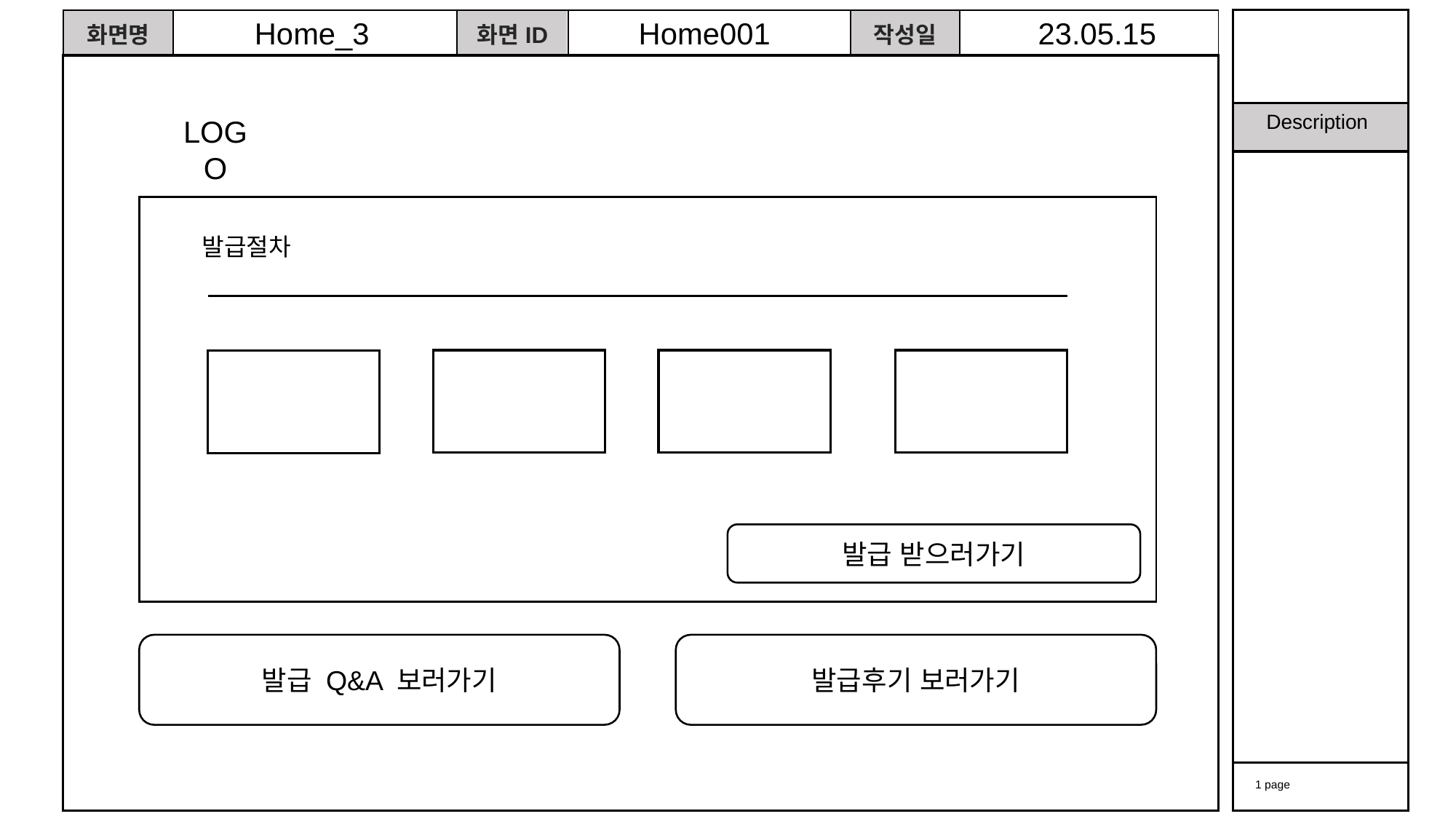

Home_3
Home001
23.05.15
LOGO

발급절차

발급 받으러가기
발급후기 보러가기
발급 Q&A 보러가기